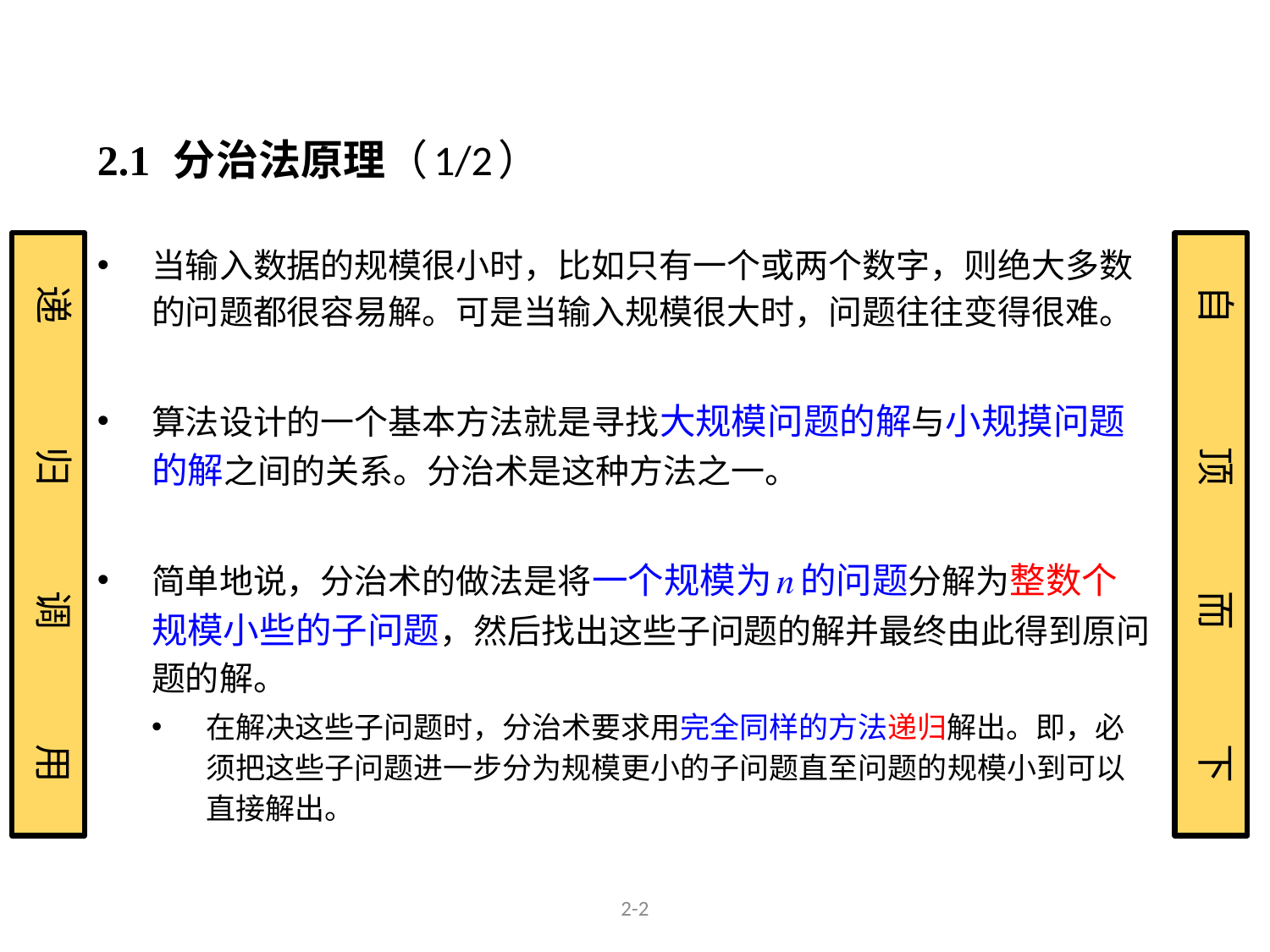

2.1	分治法原理（1/2）

当输入数据的规模很小时，比如只有一个或两个数字，则绝大多数的问题都很容易解。可是当输入规模很大时，问题往往变得很难。

算法设计的一个基本方法就是寻找大规模问题的解与小规摸问题的解之间的关系。分治术是这种方法之一。

简单地说，分治术的做法是将一个规模为n的问题分解为整数个规模小些的子问题，然后找出这些子问题的解并最终由此得到原问题的解。
在解决这些子问题时，分治术要求用完全同样的方法递归解出。即，必须把这些子问题进一步分为规模更小的子问题直至问题的规模小到可以直接解出。
递    	    归	      调	         用
自    	    顶	      而	         下
2-2